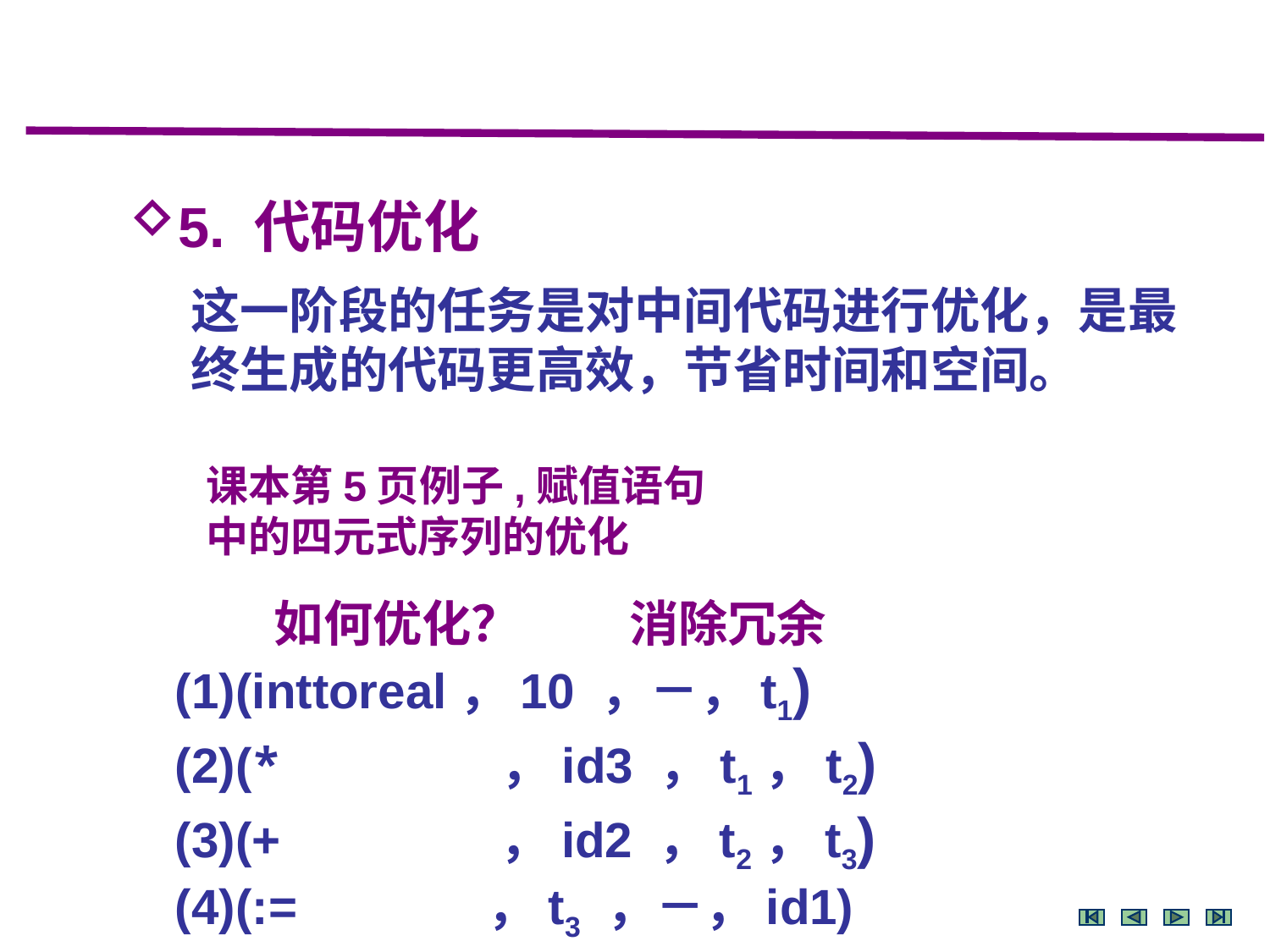

5. 代码优化

这一阶段的任务是对中间代码进行优化，是最终生成的代码更高效，节省时间和空间。
课本第5页例子,赋值语句中的四元式序列的优化

(1)(inttoreal，10 ，－，t1)
(2)(*       ，id3 ，t1，t2)
(3)(+       ，id2 ，t2，t3)
(4)(:=      ，t3 ，－，id1)
如何优化？
消除冗余